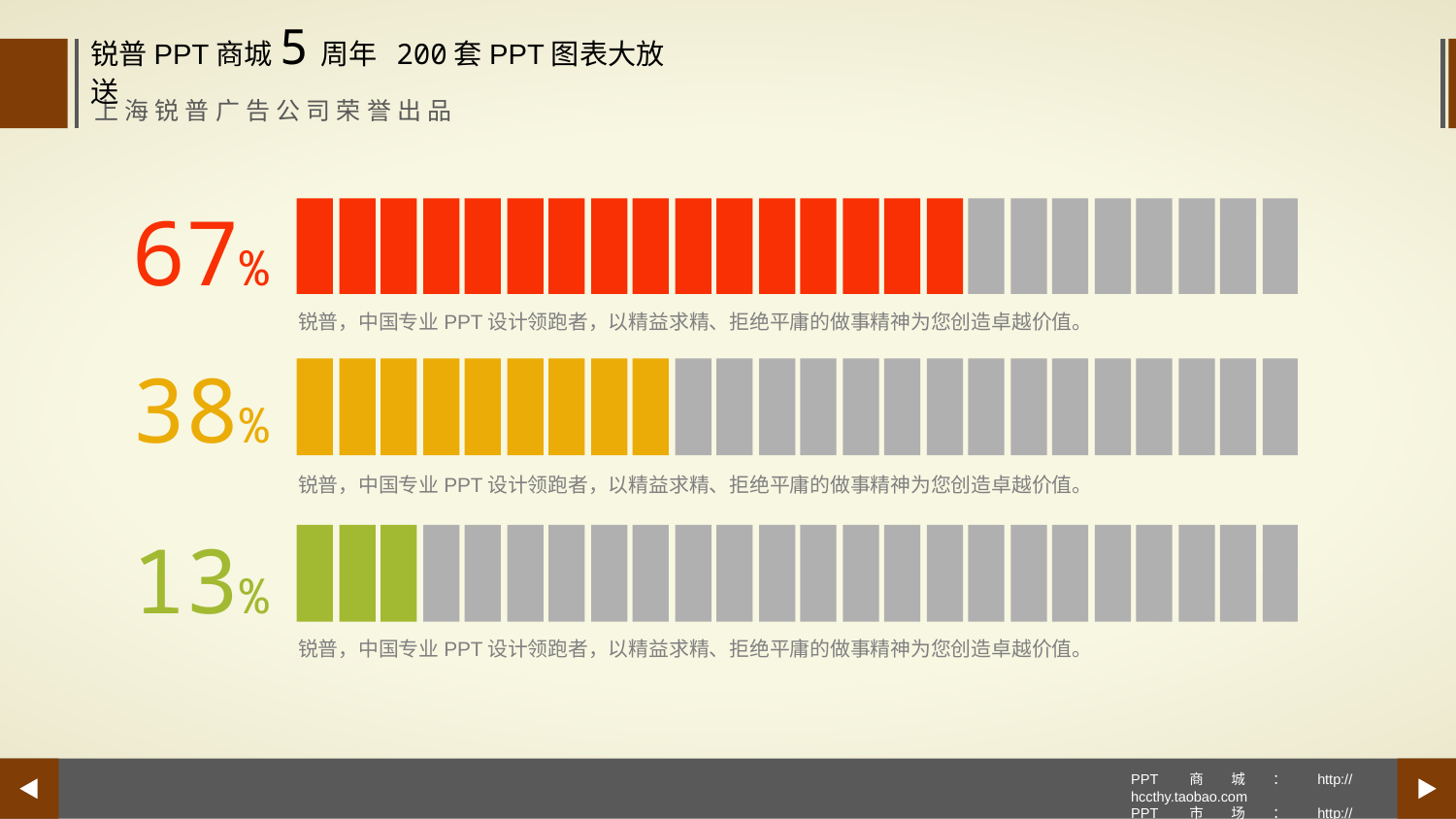

67%

锐普，中国专业PPT设计领跑者，以精益求精、拒绝平庸的做事精神为您创造卓越价值。
38%

锐普，中国专业PPT设计领跑者，以精益求精、拒绝平庸的做事精神为您创造卓越价值。
13%

锐普，中国专业PPT设计领跑者，以精益求精、拒绝平庸的做事精神为您创造卓越价值。